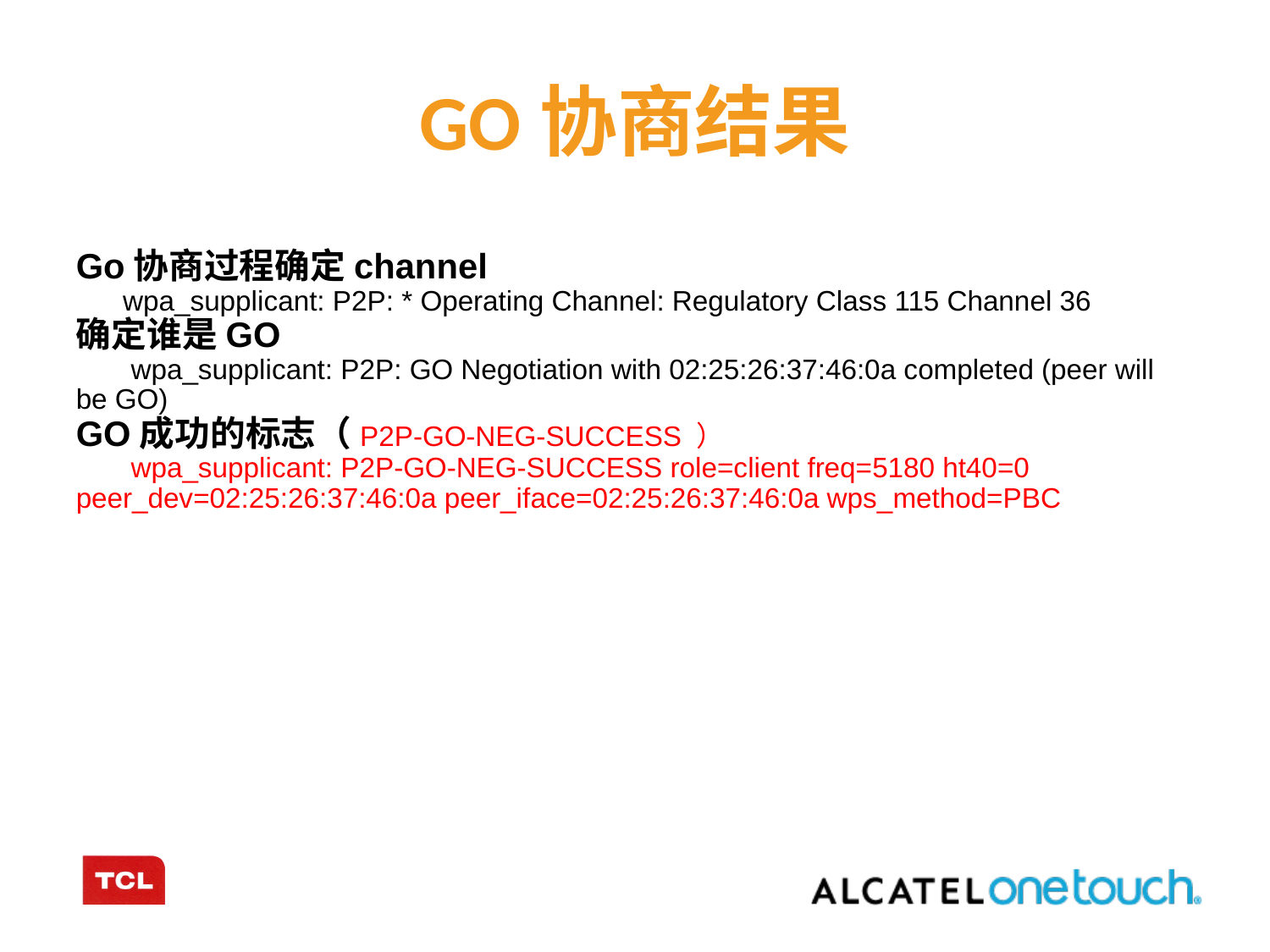

GO协商结果
Go协商过程确定channel
      wpa_supplicant: P2P: * Operating Channel: Regulatory Class 115 Channel 36
确定谁是GO
       wpa_supplicant: P2P: GO Negotiation with 02:25:26:37:46:0a completed (peer will be GO)
GO成功的标志（P2P-GO-NEG-SUCCESS ）
       wpa_supplicant: P2P-GO-NEG-SUCCESS role=client freq=5180 ht40=0 peer_dev=02:25:26:37:46:0a peer_iface=02:25:26:37:46:0a wps_method=PBC